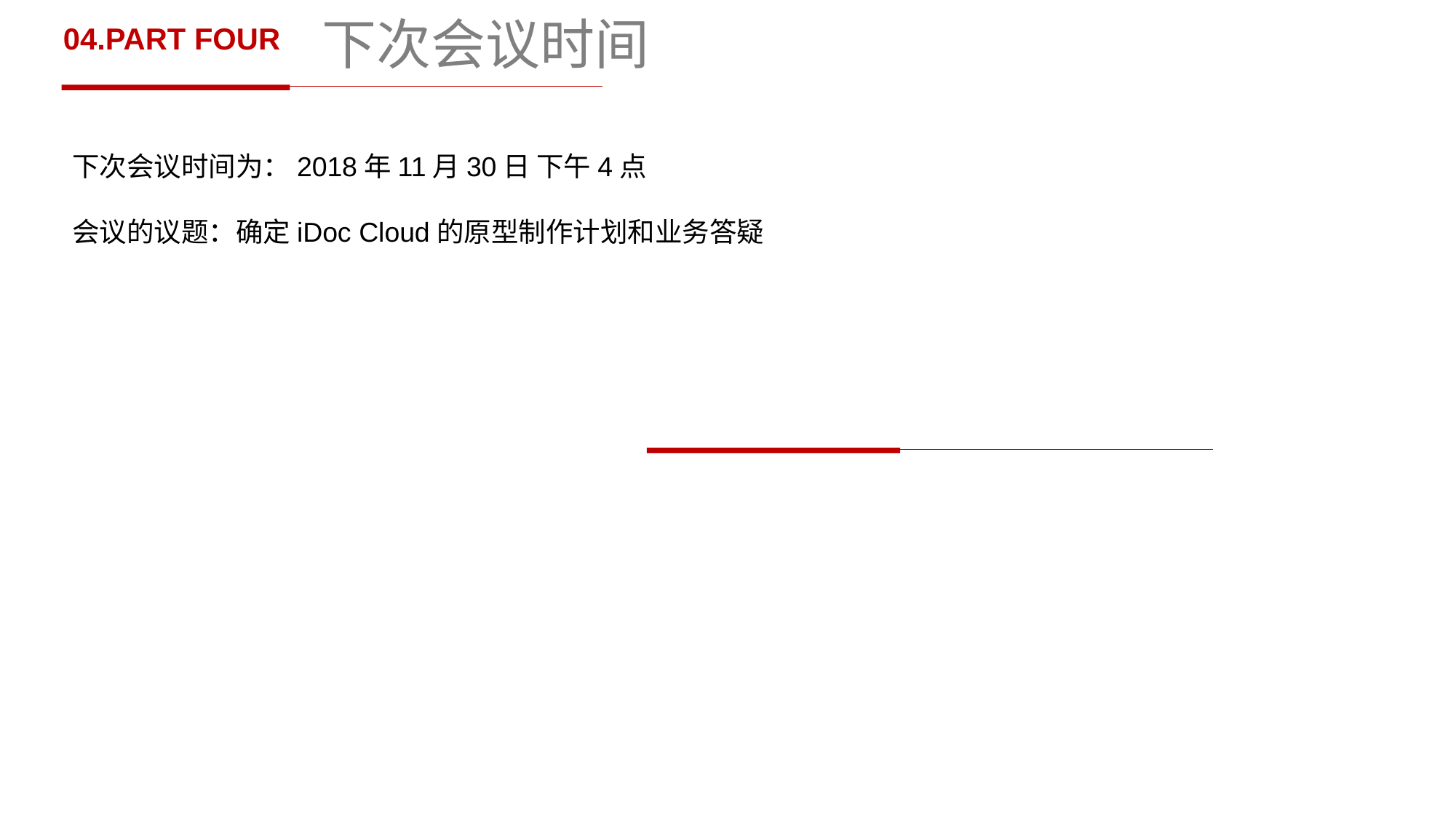

# 下次会议时间
04.PART FOUR

下次会议时间为：2018年11月30日 下午4点

会议的议题：确定iDoc Cloud的原型制作计划和业务答疑